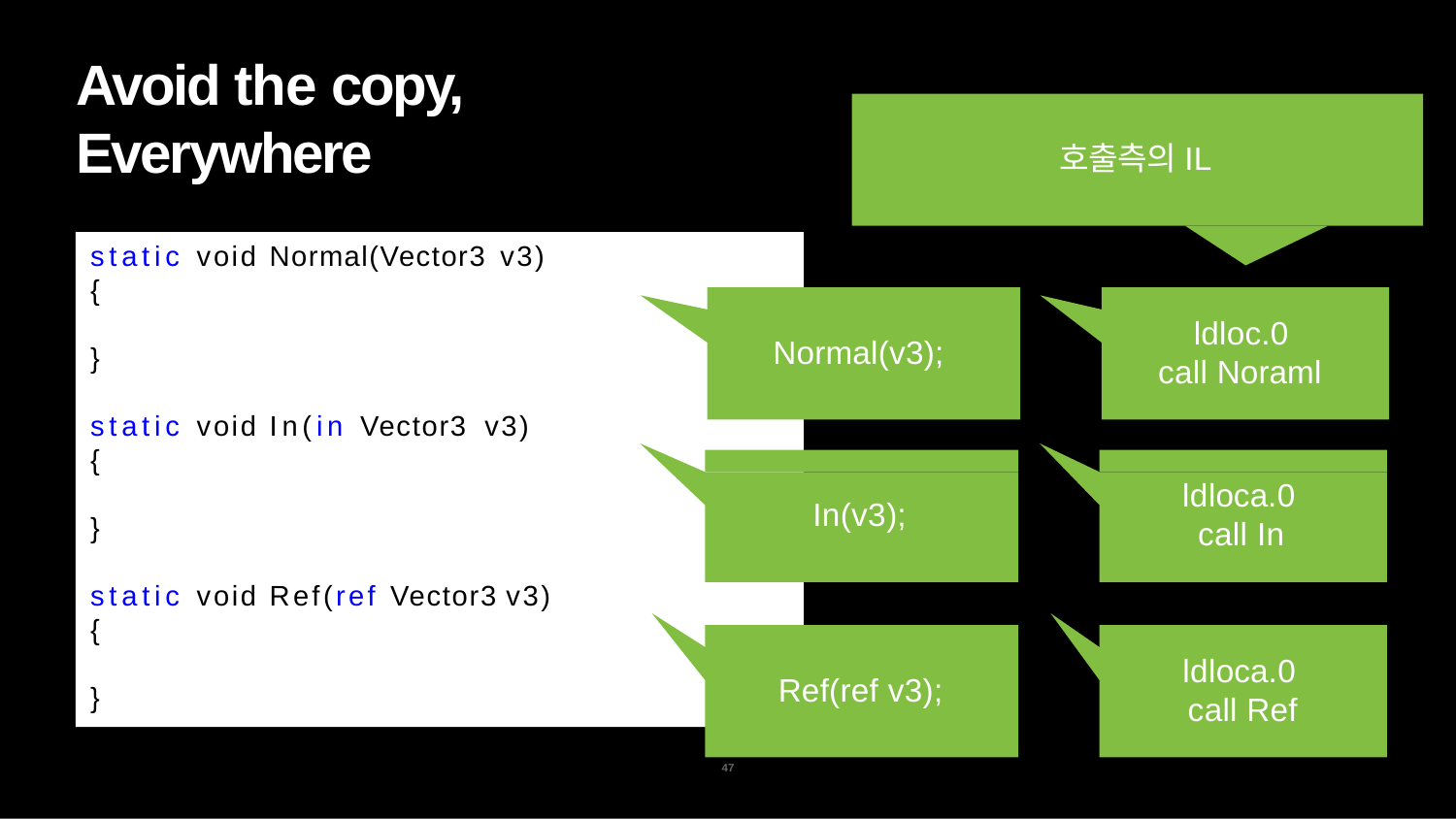

# Avoid the copy, Everywhere

호출측의IL

static void Normal(Vector3 v3)
{

ldloc.0  call Noraml
Normal(v3);
}
static void In(in Vector3 v3)
{

ldloca.0  call In
In(v3);
}
static void Ref(ref Vector3 v3)
{

ldloca.0
call Ref
Ref(ref v3);
}
47